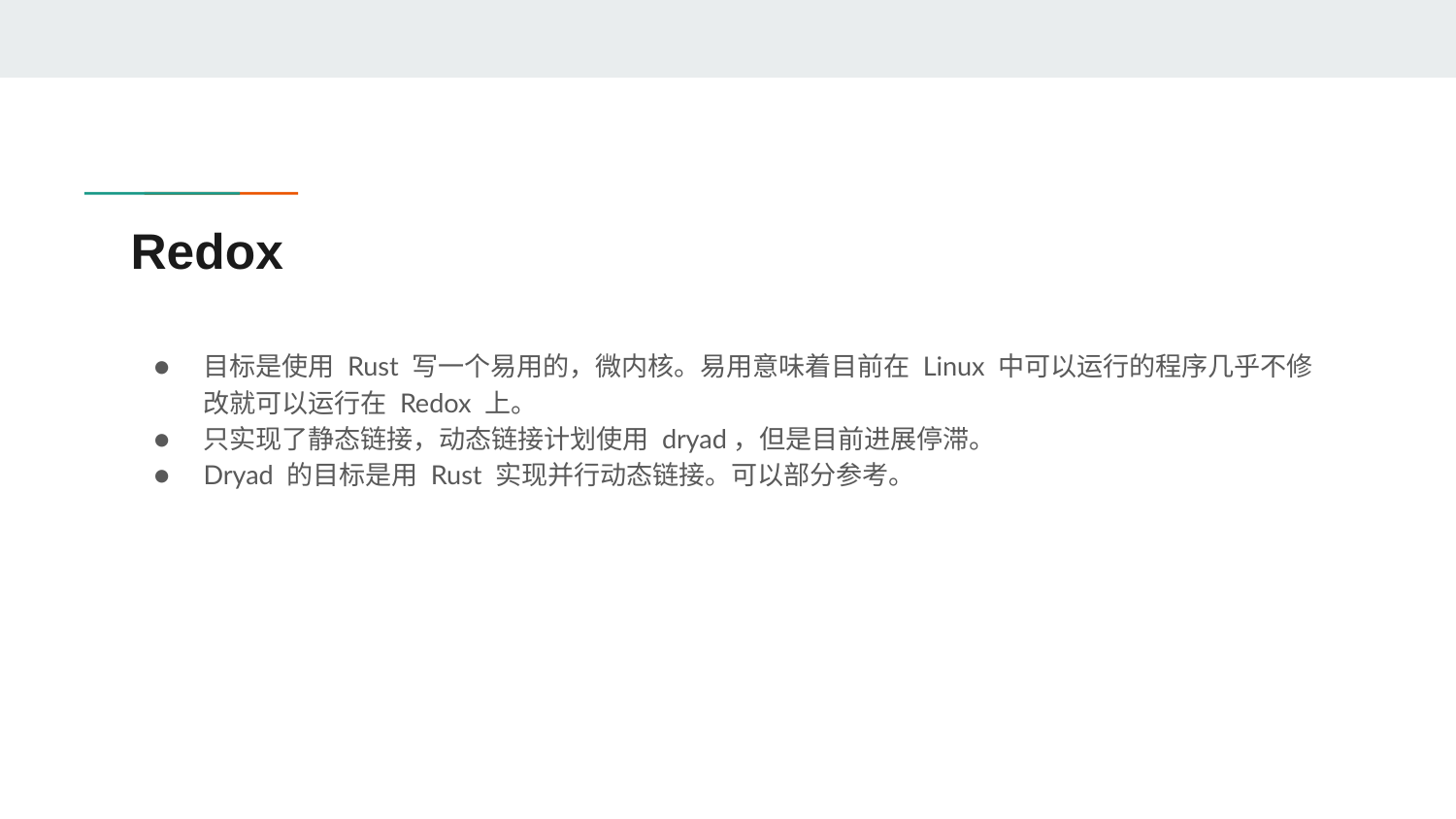

# Redox
目标是使用 Rust 写一个易用的，微内核。易用意味着目前在 Linux 中可以运行的程序几乎不修改就可以运行在 Redox 上。
只实现了静态链接，动态链接计划使用 dryad，但是目前进展停滞。
Dryad 的目标是用 Rust 实现并行动态链接。可以部分参考。